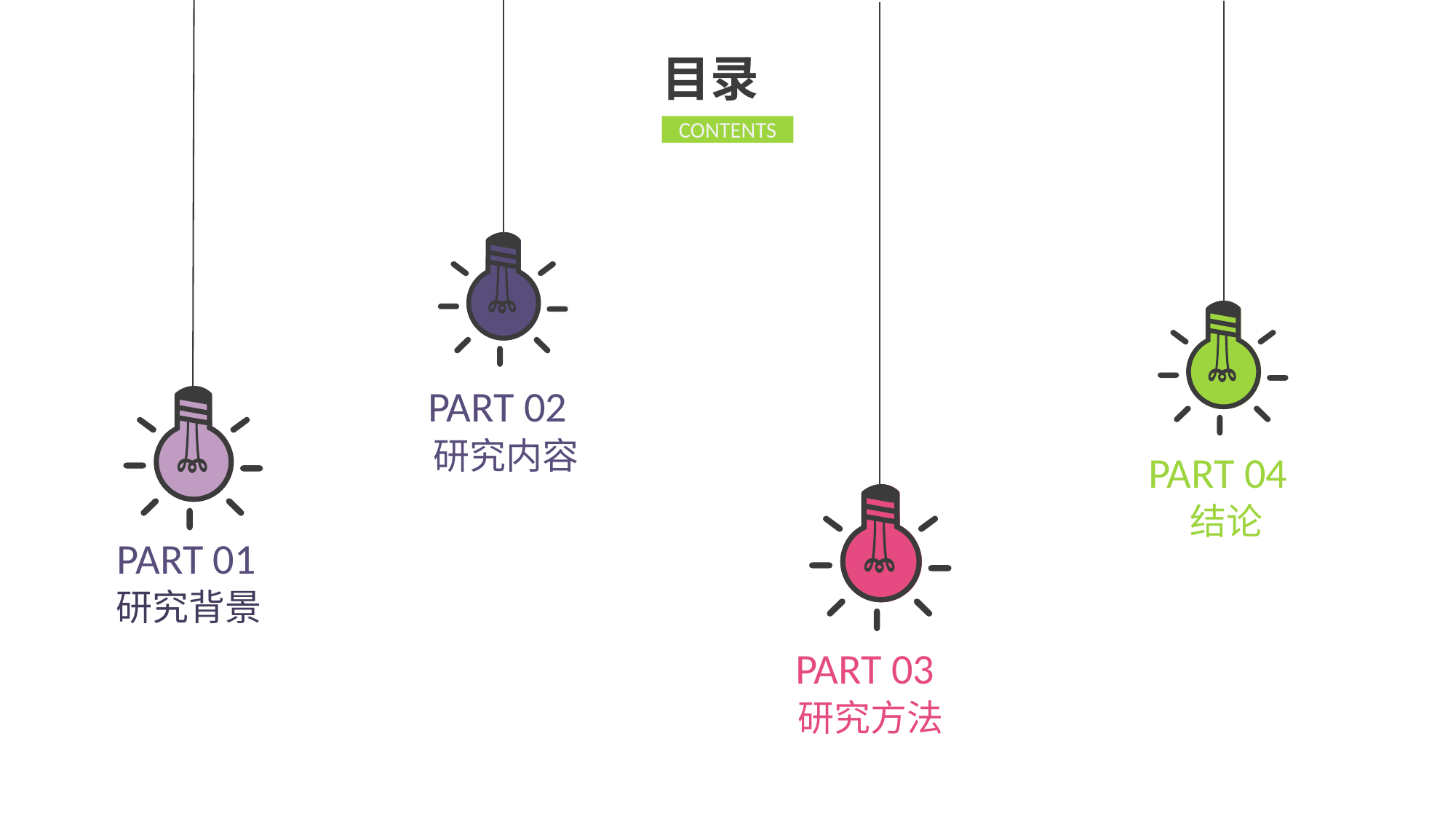

目录
CONTENTS
PART 02
研究内容
PART 04
结论
PART 01
研究背景
PART 03
研究方法